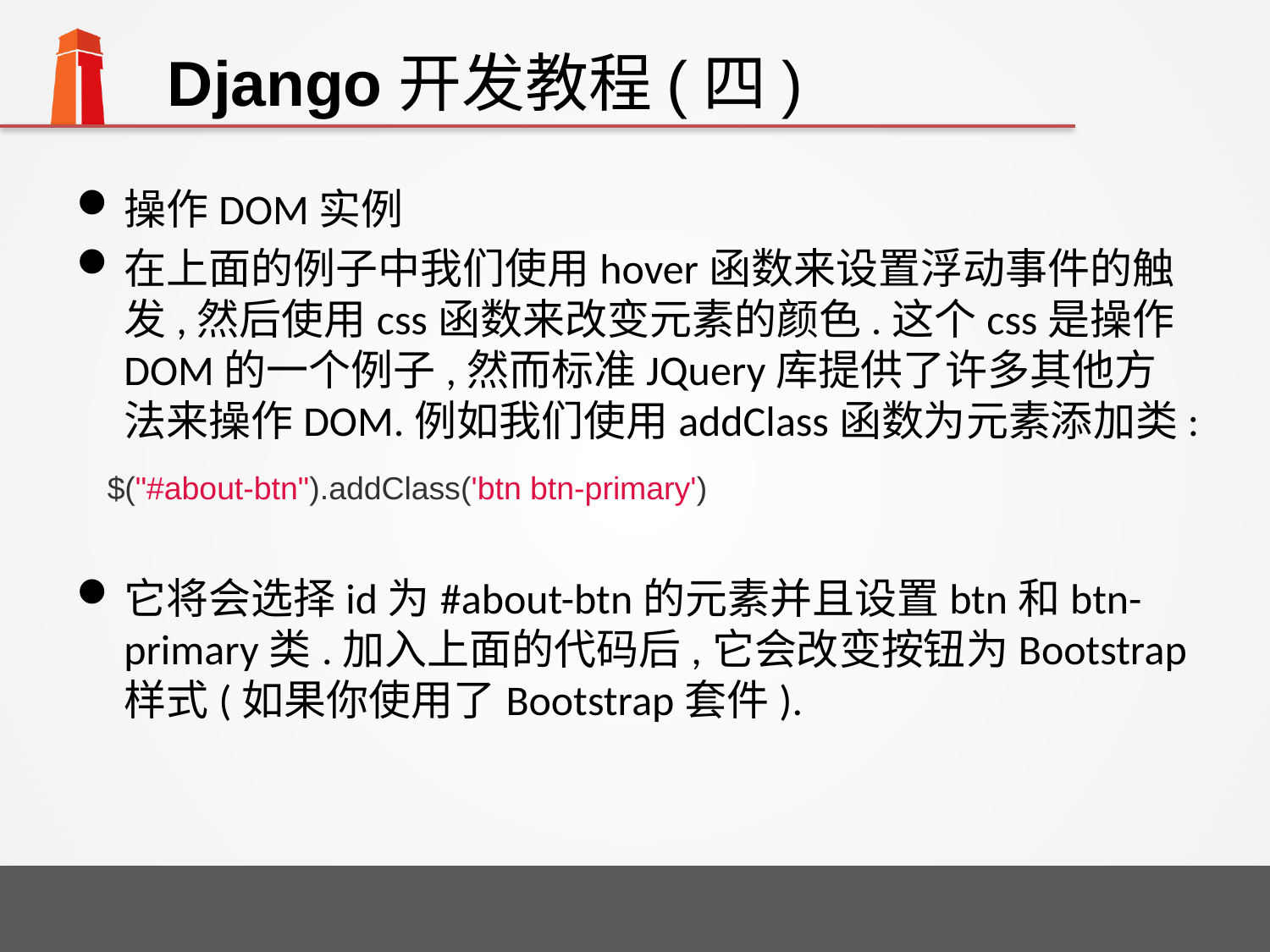

# Django开发教程(四)
操作DOM实例
在上面的例子中我们使用hover函数来设置浮动事件的触发,然后使用css函数来改变元素的颜色.这个css是操作DOM的一个例子,然而标准JQuery库提供了许多其他方法来操作DOM.例如我们使用addClass函数为元素添加类:

它将会选择id为#about-btn的元素并且设置btn和btn-primary类.加入上面的代码后,它会改变按钮为Bootstrap样式(如果你使用了Bootstrap套件).
$("#about-btn").addClass('btn btn-primary')